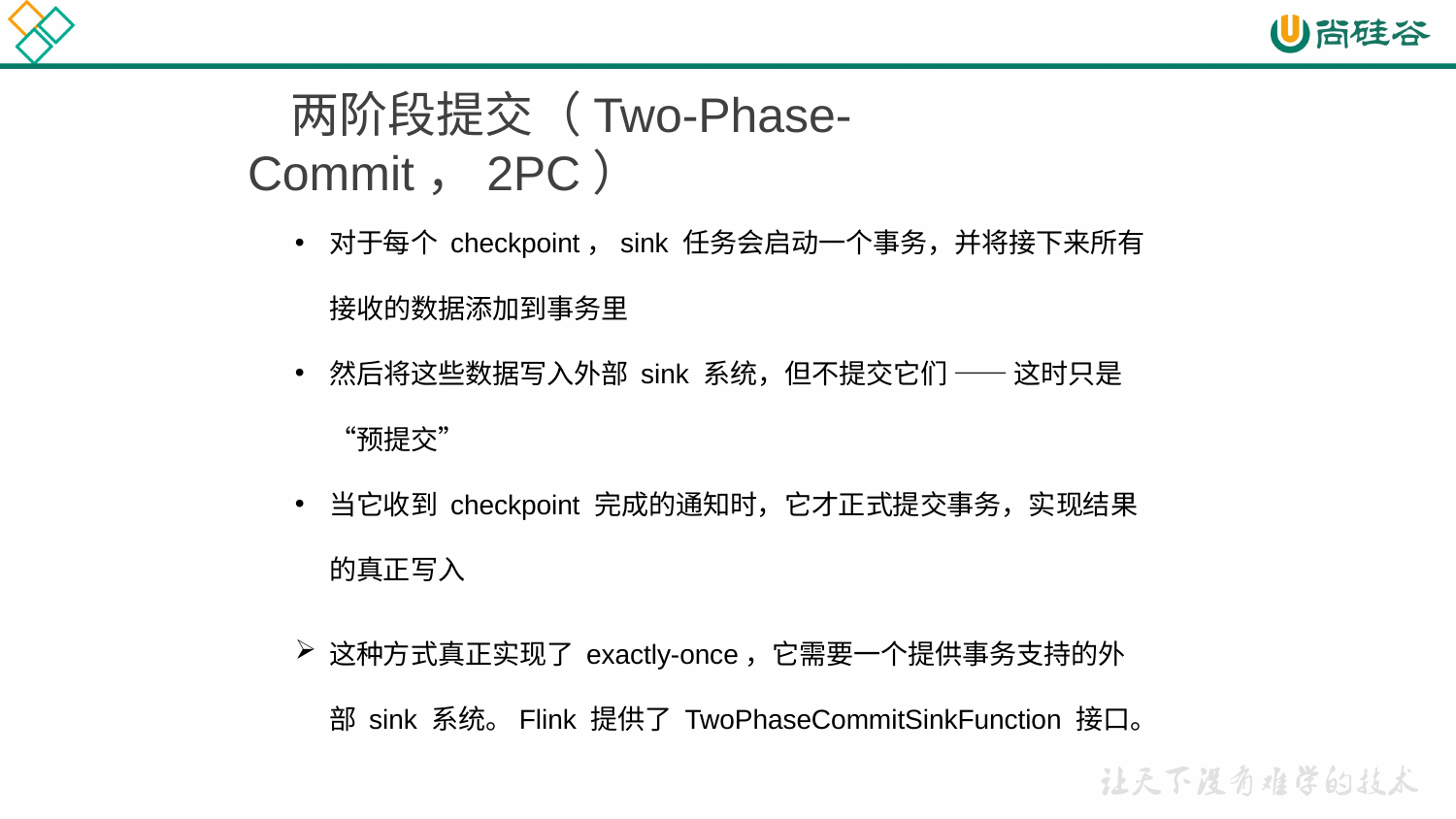

两阶段提交（Two-Phase-Commit，2PC）
对于每个 checkpoint，sink 任务会启动一个事务，并将接下来所有接收的数据添加到事务里
然后将这些数据写入外部 sink 系统，但不提交它们 —— 这时只是“预提交”
当它收到 checkpoint 完成的通知时，它才正式提交事务，实现结果的真正写入
这种方式真正实现了 exactly-once，它需要一个提供事务支持的外部 sink 系统。Flink 提供了 TwoPhaseCommitSinkFunction 接口。